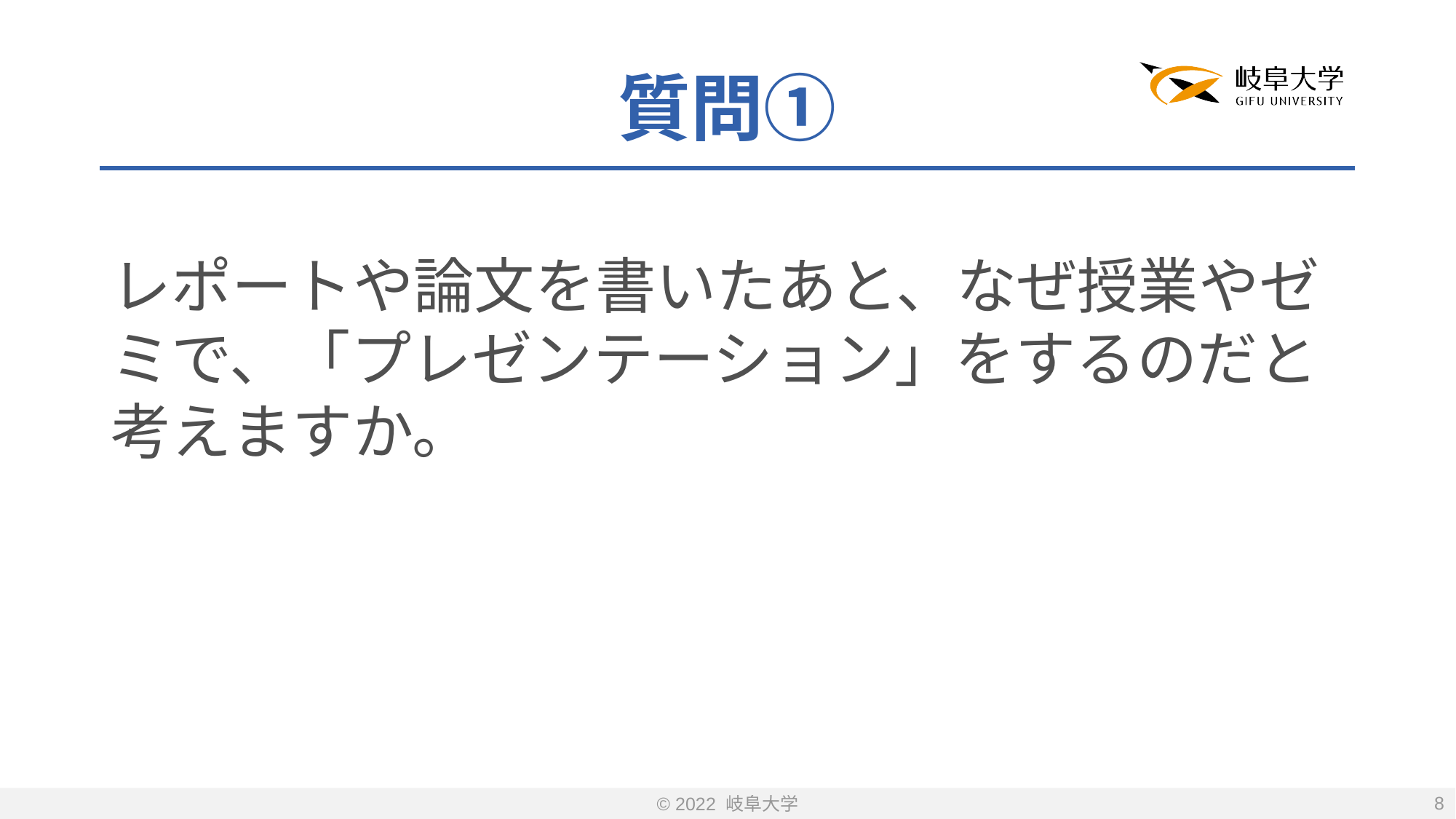

# 質問①
レポートや論文を書いたあと、なぜ授業やゼミで、「プレゼンテーション」をするのだと考えますか。